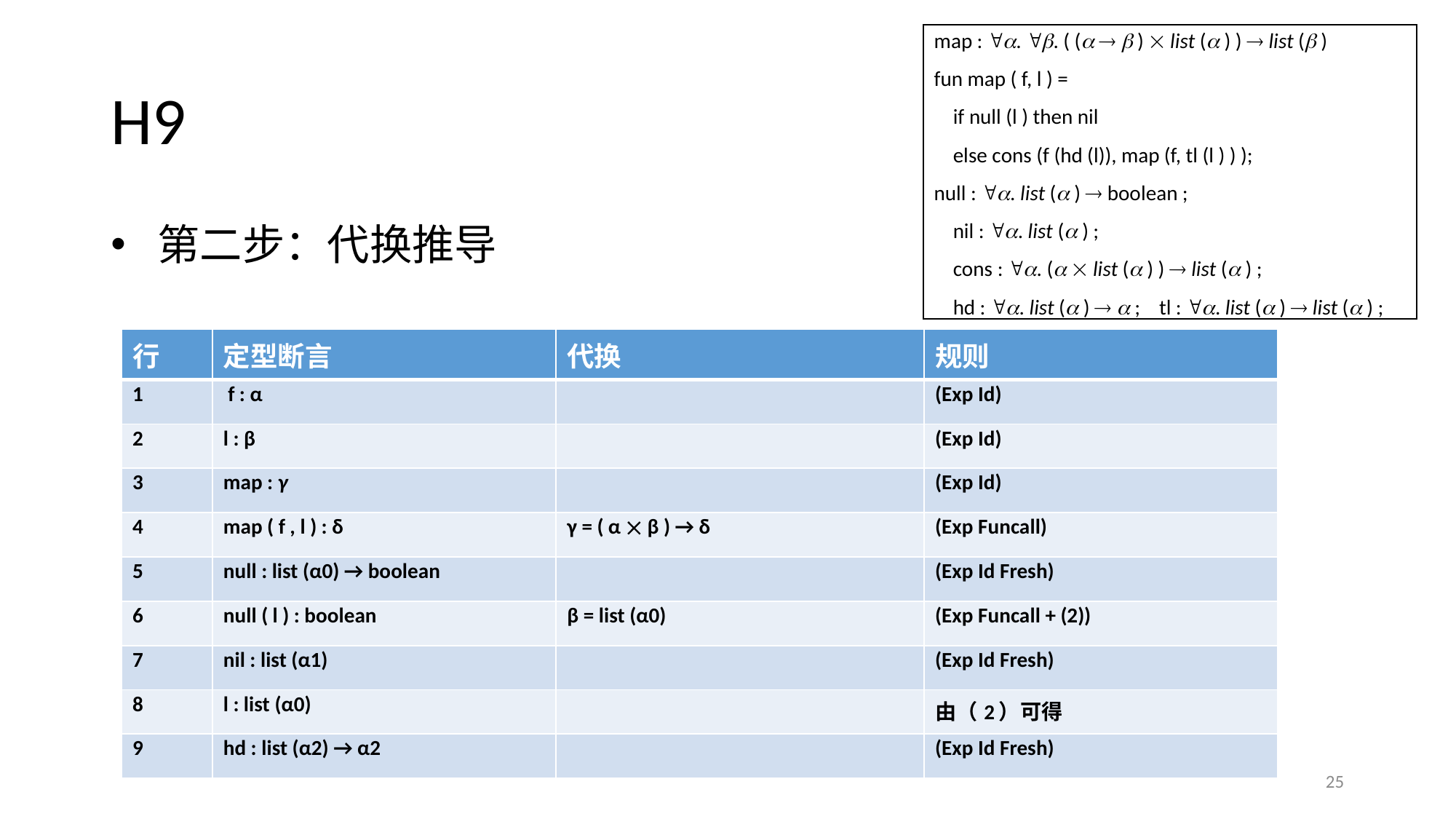

map : ∀α. ∀β. ( (α → β ) × list (α ) ) → list (β )
fun map ( f, l ) =
    if null (l ) then nil
    else cons (f (hd (l)), map (f, tl (l ) ) );
null : ∀α. list (α ) → boolean ;
    nil : ∀α. list (α ) ;
    cons : ∀α. (α × list (α ) ) → list (α ) ;
    hd : ∀α. list (α ) → α ;    tl : ∀α. list (α ) → list (α ) ;
# H9
 第二步：代换推导

| 行 | 定型断言 | 代换 | 规则 |
| --- | --- | --- | --- |
| 1 | f : α |  | (Exp Id) |
| 2 | l : β |  | (Exp Id) |
| 3 | map : γ |  | (Exp Id) |
| 4 | map ( f , l ) : δ | γ = ( α × β ) → δ | (Exp Funcall) |
| 5 | null : list (α0) → boolean |  | (Exp Id Fresh) |
| 6 | null ( l ) : boolean | β = list (α0) | (Exp Funcall + (2)) |
| 7 | nil : list (α1) |  | (Exp Id Fresh) |
| 8 | l : list (α0) |  | 由（2）可得 |
| 9 | hd : list (α2) → α2 |  | (Exp Id Fresh) |
25